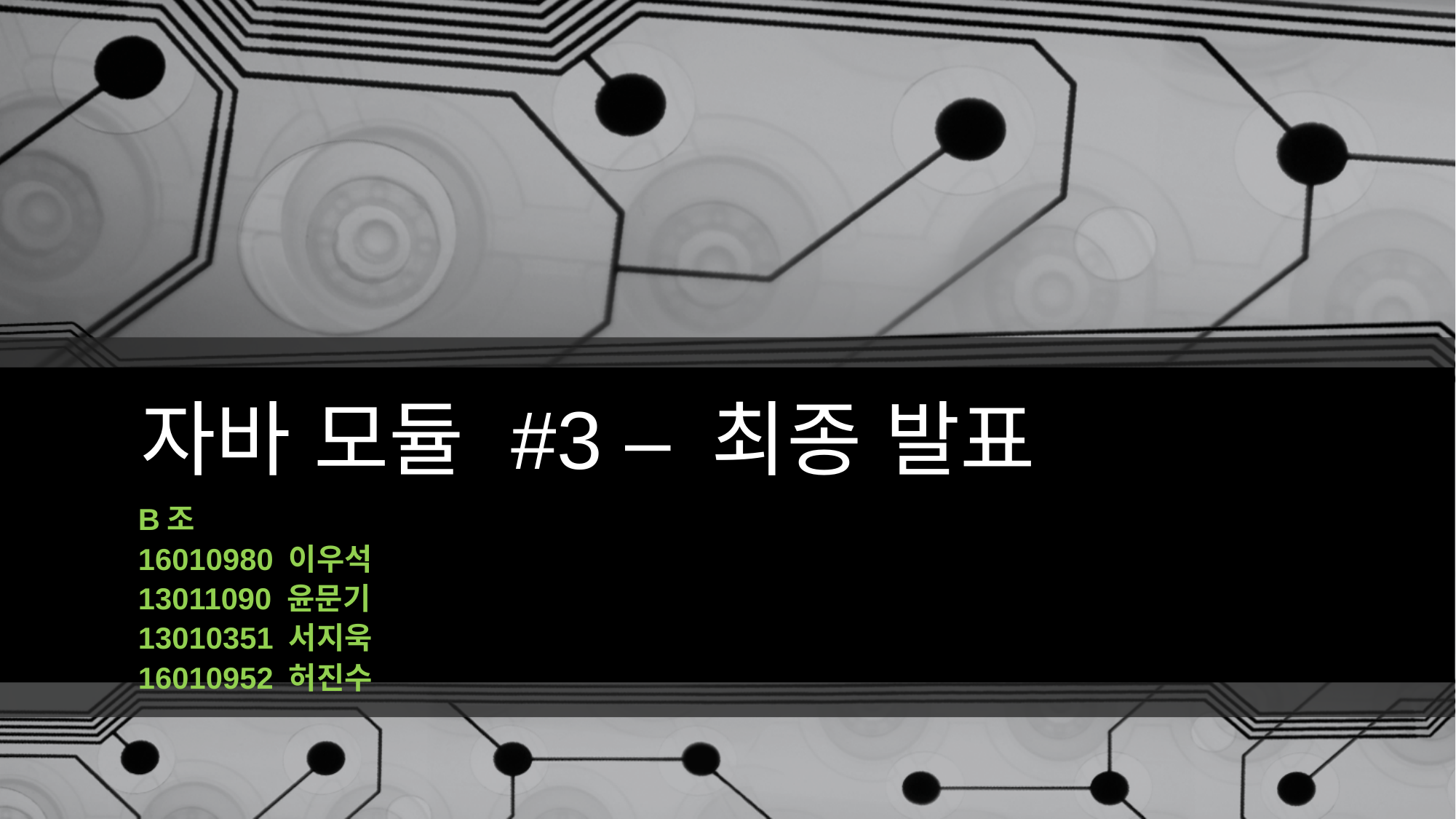

# 자바 모듈 #3 – 최종 발표
B조
16010980 이우석
13011090 윤문기
13010351 서지욱
16010952 허진수